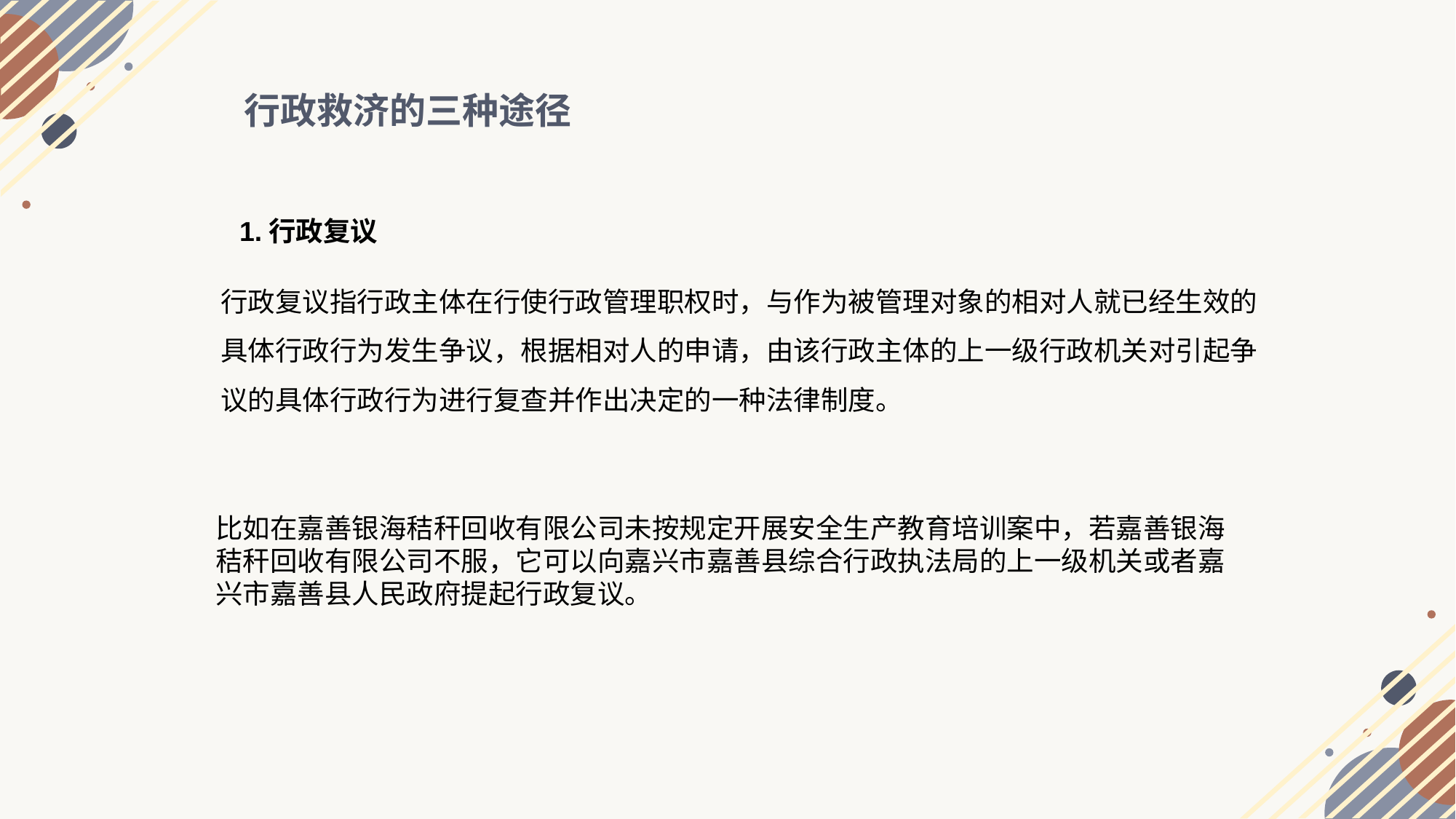

行政救济的三种途径
1.行政复议
行政复议指行政主体在行使行政管理职权时，与作为被管理对象的相对人就已经生效的具体行政行为发生争议，根据相对人的申请，由该行政主体的上一级行政机关对引起争议的具体行政行为进行复查并作出决定的一种法律制度。
比如在嘉善银海秸秆回收有限公司未按规定开展安全生产教育培训案中，若嘉善银海秸秆回收有限公司不服，它可以向嘉兴市嘉善县综合行政执法局的上一级机关或者嘉兴市嘉善县人民政府提起行政复议。